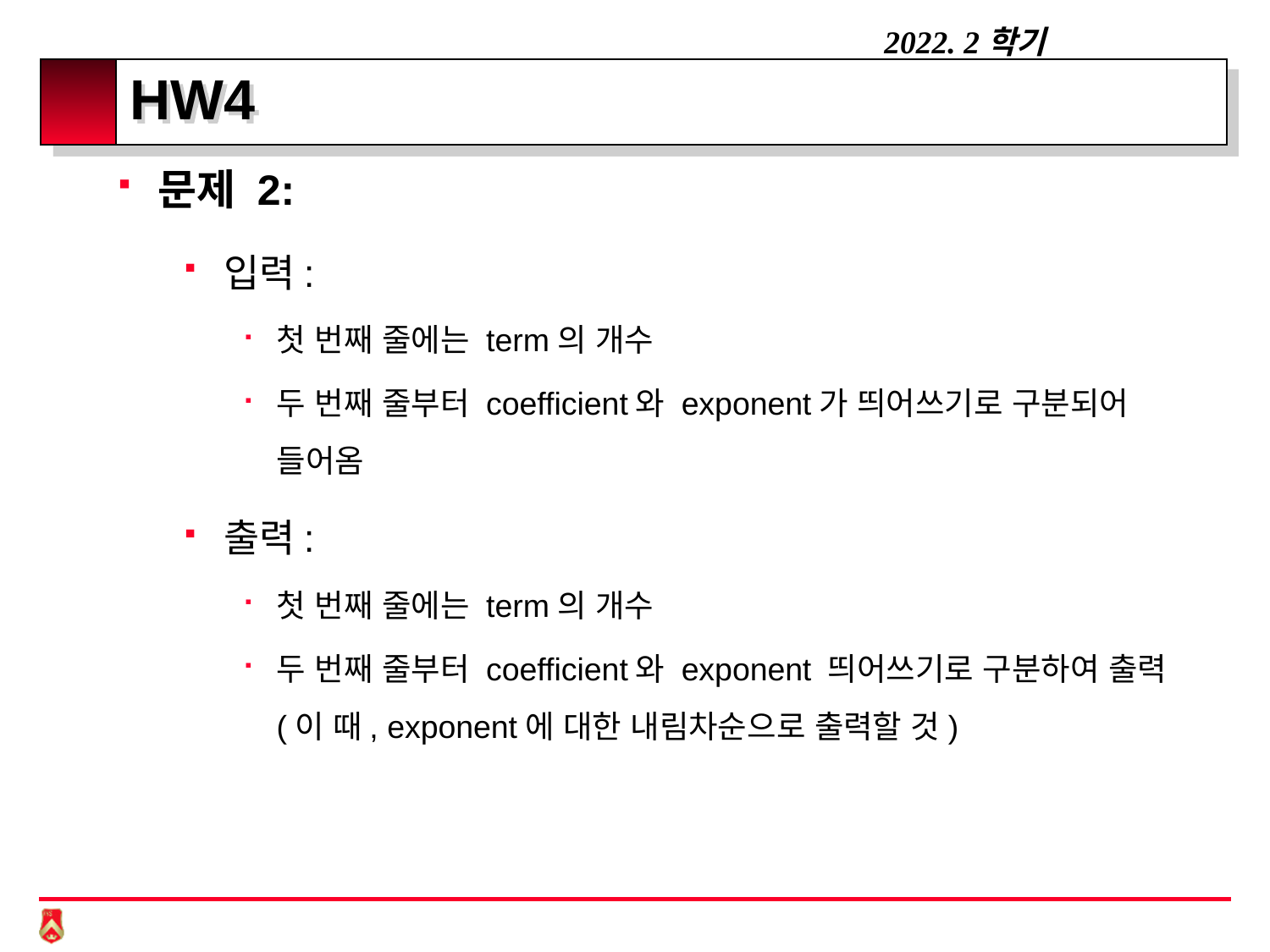

# HW4
문제 2:
입력:
첫 번째 줄에는 term의 개수
두 번째 줄부터 coefficient와 exponent가 띄어쓰기로 구분되어 들어옴
출력:
첫 번째 줄에는 term의 개수
두 번째 줄부터 coefficient와 exponent 띄어쓰기로 구분하여 출력
(이 때, exponent에 대한 내림차순으로 출력할 것)